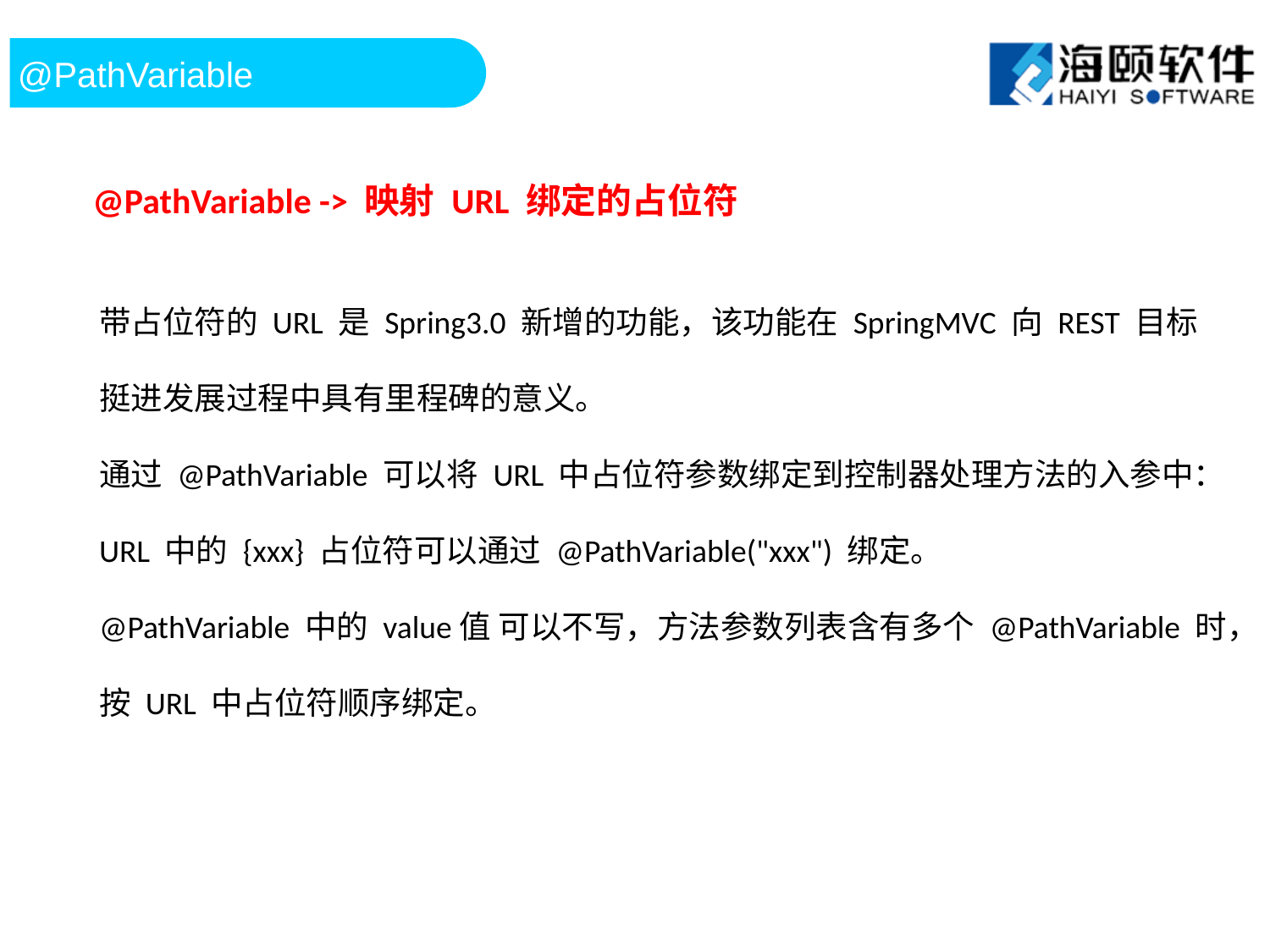

@PathVariable
@PathVariable -> 映射 URL 绑定的占位符
带占位符的 URL 是 Spring3.0 新增的功能，该功能在 SpringMVC 向 REST 目标
挺进发展过程中具有里程碑的意义。
通过 @PathVariable 可以将 URL 中占位符参数绑定到控制器处理方法的入参中：
URL 中的 {xxx} 占位符可以通过 @PathVariable("xxx") 绑定。
@PathVariable 中的 value值 可以不写，方法参数列表含有多个 @PathVariable 时，
按 URL 中占位符顺序绑定。